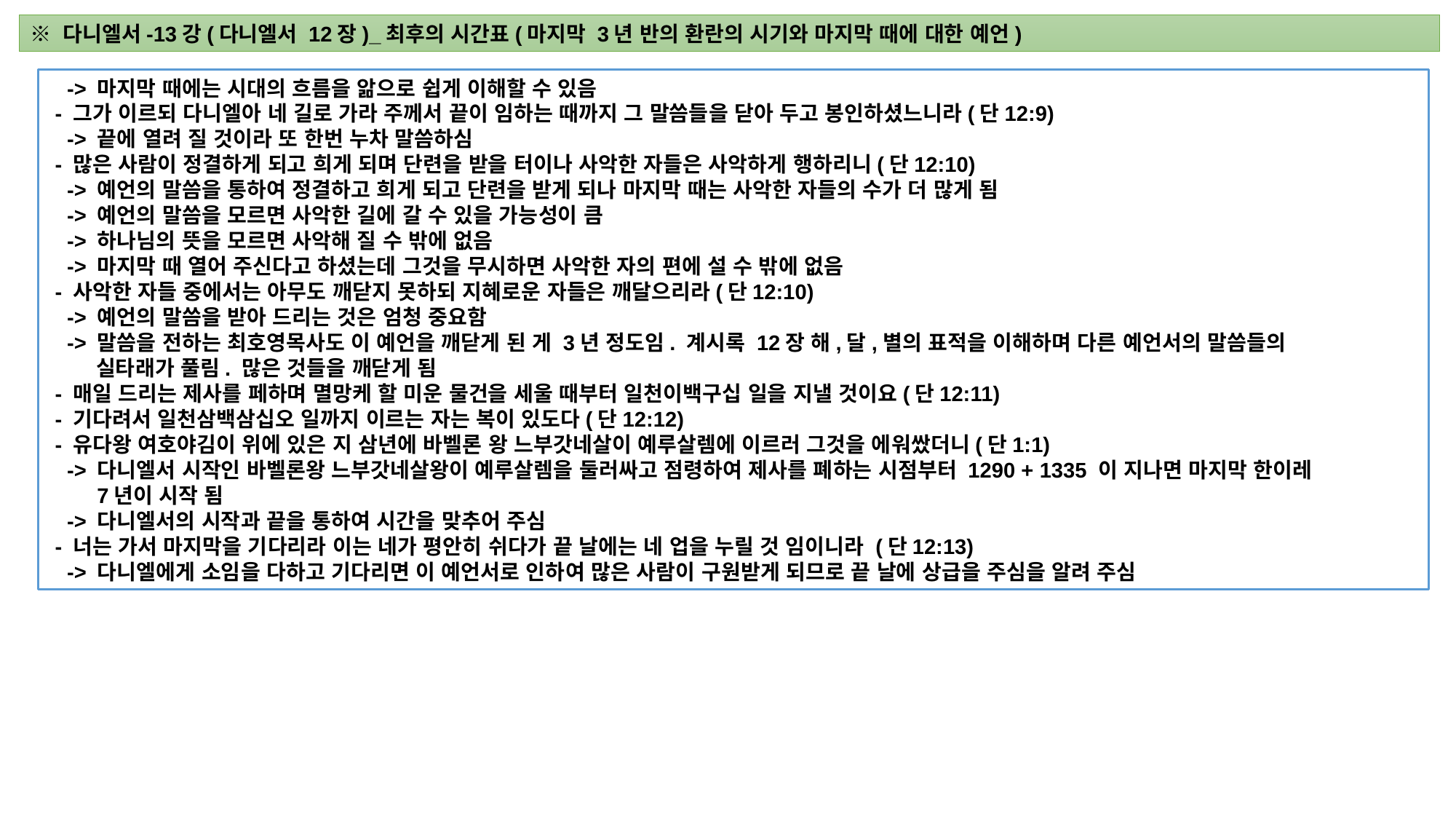

※ 다니엘서-13강(다니엘서 12장)_최후의 시간표(마지막 3년 반의 환란의 시기와 마지막 때에 대한 예언)
   -> 마지막 때에는 시대의 흐름을 앎으로 쉽게 이해할 수 있음
 - 그가 이르되 다니엘아 네 길로 가라 주께서 끝이 임하는 때까지 그 말씀들을 닫아 두고 봉인하셨느니라(단12:9)
   -> 끝에 열려 질 것이라 또 한번 누차 말씀하심
 - 많은 사람이 정결하게 되고 희게 되며 단련을 받을 터이나 사악한 자들은 사악하게 행하리니(단12:10)
   -> 예언의 말씀을 통하여 정결하고 희게 되고 단련을 받게 되나 마지막 때는 사악한 자들의 수가 더 많게 됨
   -> 예언의 말씀을 모르면 사악한 길에 갈 수 있을 가능성이 큼
   -> 하나님의 뜻을 모르면 사악해 질 수 밖에 없음
   -> 마지막 때 열어 주신다고 하셨는데 그것을 무시하면 사악한 자의 편에 설 수 밖에 없음
 - 사악한 자들 중에서는 아무도 깨닫지 못하되 지혜로운 자들은 깨달으리라(단12:10)
   -> 예언의 말씀을 받아 드리는 것은 엄청 중요함
   -> 말씀을 전하는 최호영목사도 이 예언을 깨닫게 된 게 3년 정도임. 계시록 12장 해,달,별의 표적을 이해하며 다른 예언서의 말씀들의
       실타래가 풀림. 많은 것들을 깨닫게 됨
 - 매일 드리는 제사를 페하며 멸망케 할 미운 물건을 세울 때부터 일천이백구십 일을 지낼 것이요(단12:11)
 - 기다려서 일천삼백삼십오 일까지 이르는 자는 복이 있도다(단12:12)
 - 유다왕 여호야김이 위에 있은 지 삼년에 바벨론 왕 느부갓네살이 예루살렘에 이르러 그것을 에워쌌더니(단1:1)
   -> 다니엘서 시작인 바벨론왕 느부갓네살왕이 예루살렘을 둘러싸고 점령하여 제사를 폐하는 시점부터 1290 + 1335 이 지나면 마지막 한이레
        7년이 시작 됨
   -> 다니엘서의 시작과 끝을 통하여 시간을 맞추어 주심
 - 너는 가서 마지막을 기다리라 이는 네가 평안히 쉬다가 끝 날에는 네 업을 누릴 것 임이니라 (단12:13)
   -> 다니엘에게 소임을 다하고 기다리면 이 예언서로 인하여 많은 사람이 구원받게 되므로 끝 날에 상급을 주심을 알려 주심